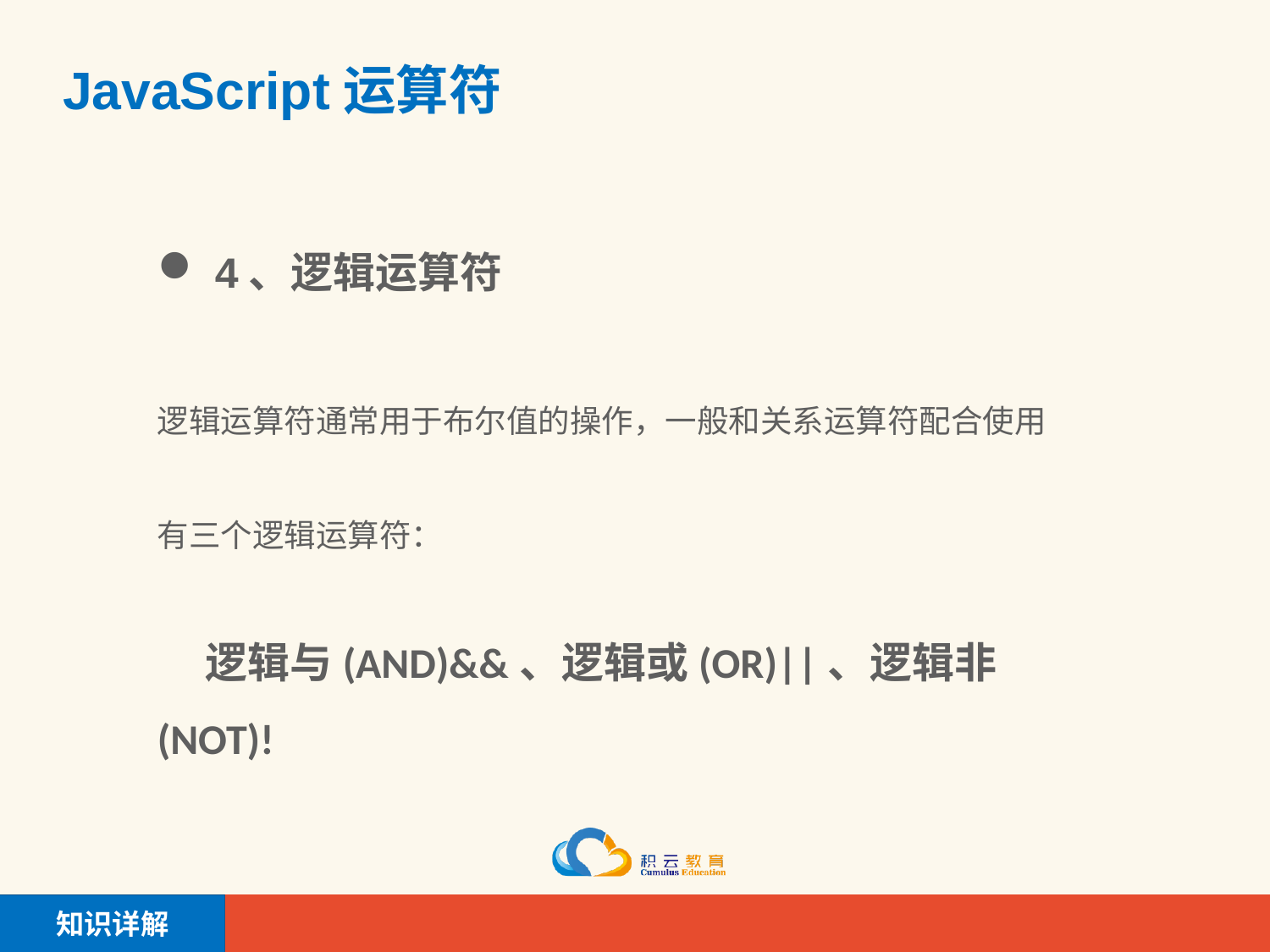

# JavaScript运算符
 4、逻辑运算符
逻辑运算符通常用于布尔值的操作，一般和关系运算符配合使用

有三个逻辑运算符：

    逻辑与(AND)&&、逻辑或(OR)||、逻辑非(NOT)!